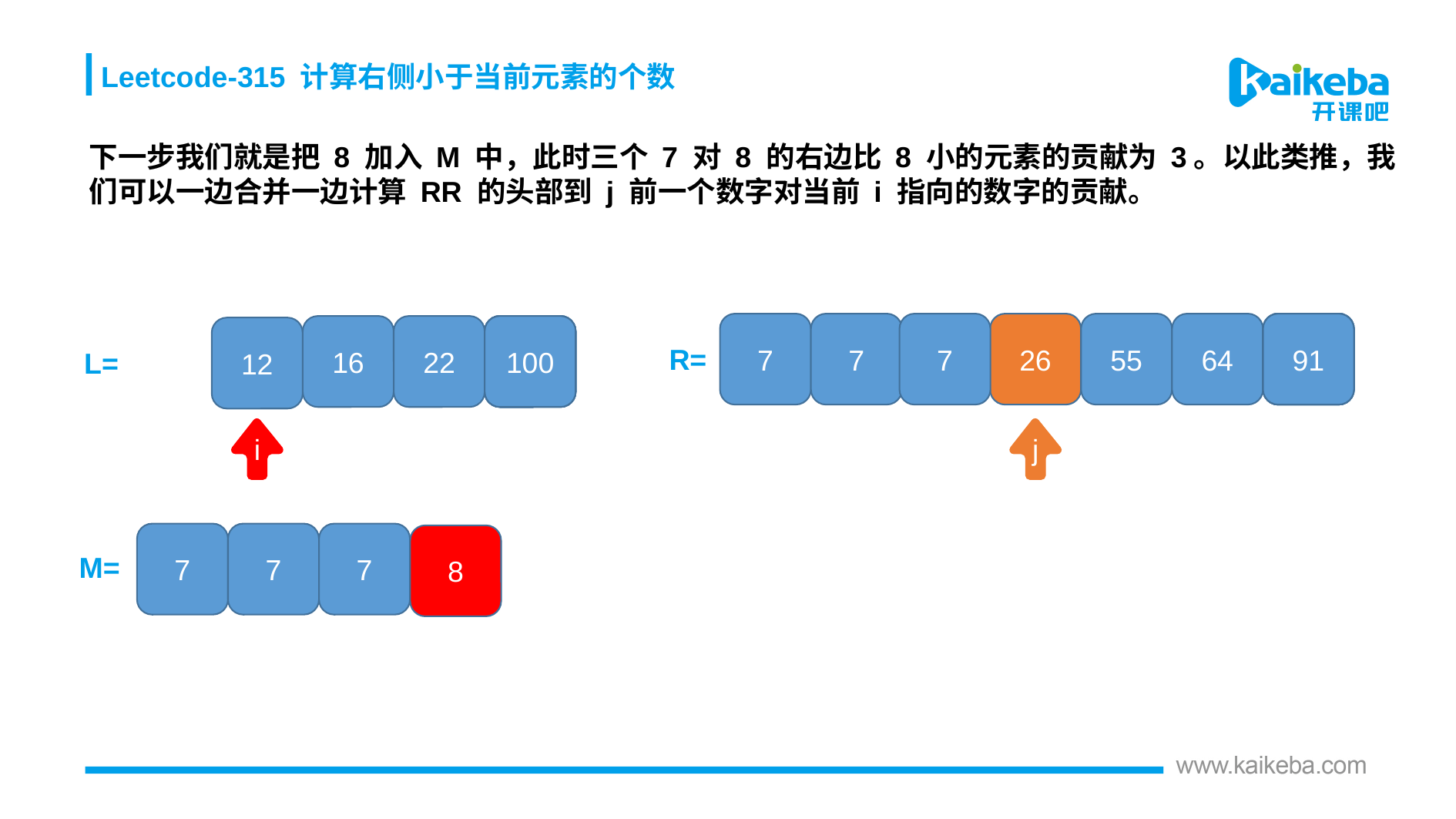

Leetcode-315 计算右侧小于当前元素的个数

下一步我们就是把 8 加入 M 中，此时三个 7 对 8 的右边比 8 小的元素的贡献为 3。以此类推，我们可以一边合并一边计算 RR 的头部到 j 前一个数字对当前 i 指向的数字的贡献。
26
55
64

91
7
7
7
16
22

100
12
R=
L=
i
j
7
7
7
8
M=